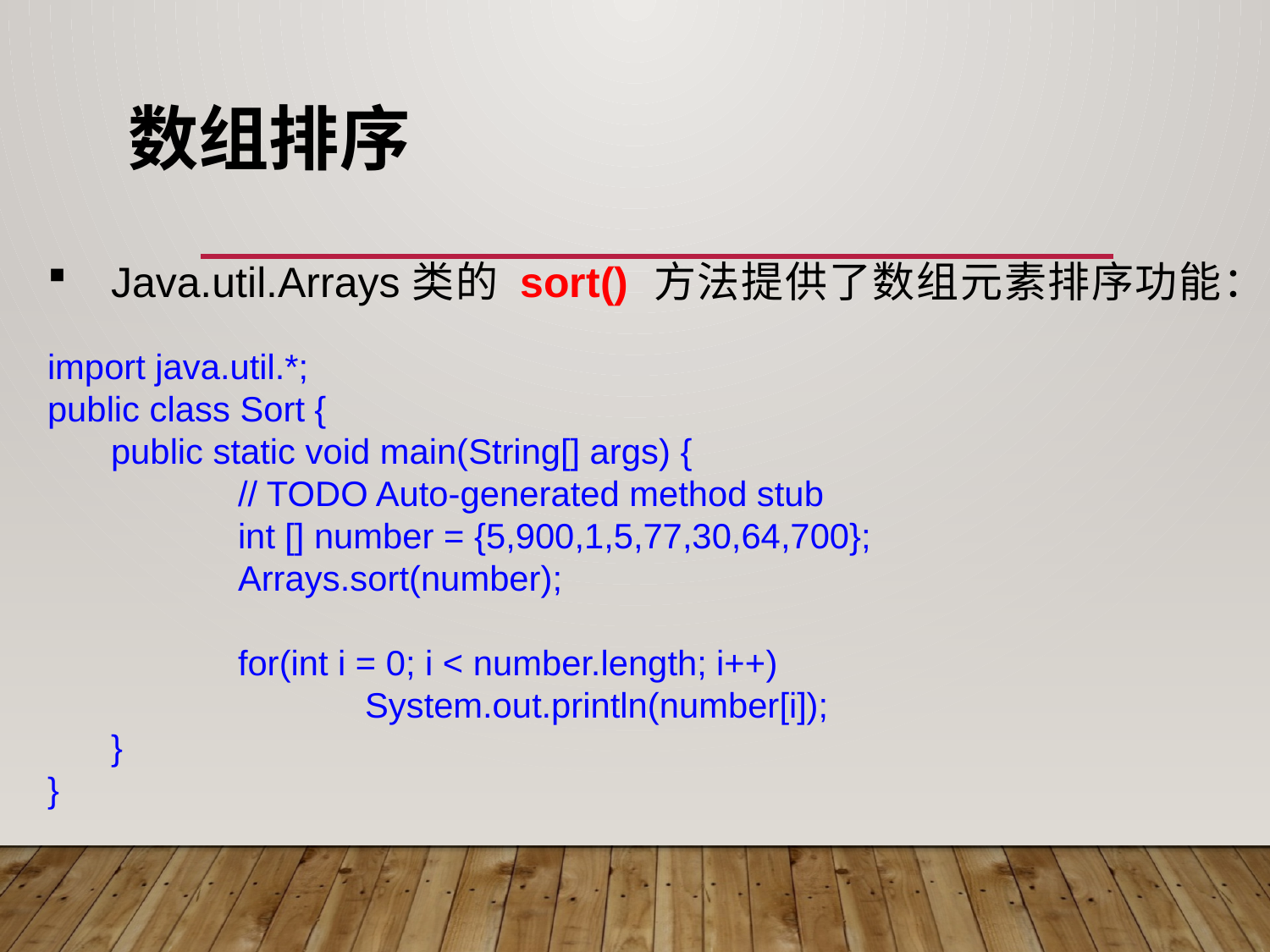

# 数组排序
Java.util.Arrays类的 sort() 方法提供了数组元素排序功能：

import java.util.*;
public class Sort {
	public static void main(String[] args) {
		// TODO Auto-generated method stub
		int [] number = {5,900,1,5,77,30,64,700};
		Arrays.sort(number);

		for(int i = 0; i < number.length; i++)
			System.out.println(number[i]);
	}
}